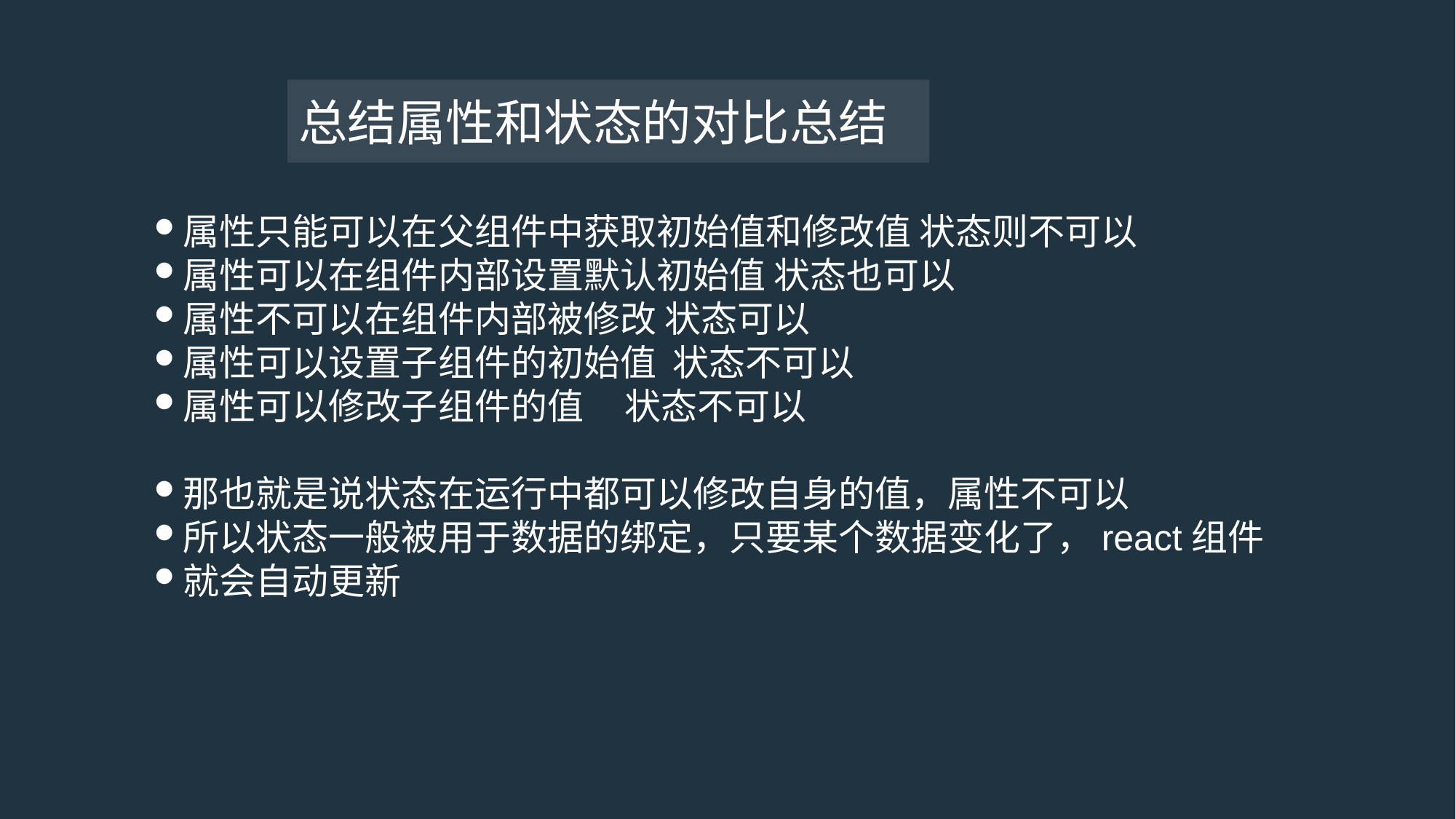

# 总结属性和状态的对比总结
属性只能可以在父组件中获取初始值和修改值 状态则不可以
属性可以在组件内部设置默认初始值 状态也可以
属性不可以在组件内部被修改 状态可以
属性可以设置子组件的初始值  状态不可以
属性可以修改子组件的值     状态不可以

那也就是说状态在运行中都可以修改自身的值，属性不可以
所以状态一般被用于数据的绑定，只要某个数据变化了，react组件
就会自动更新